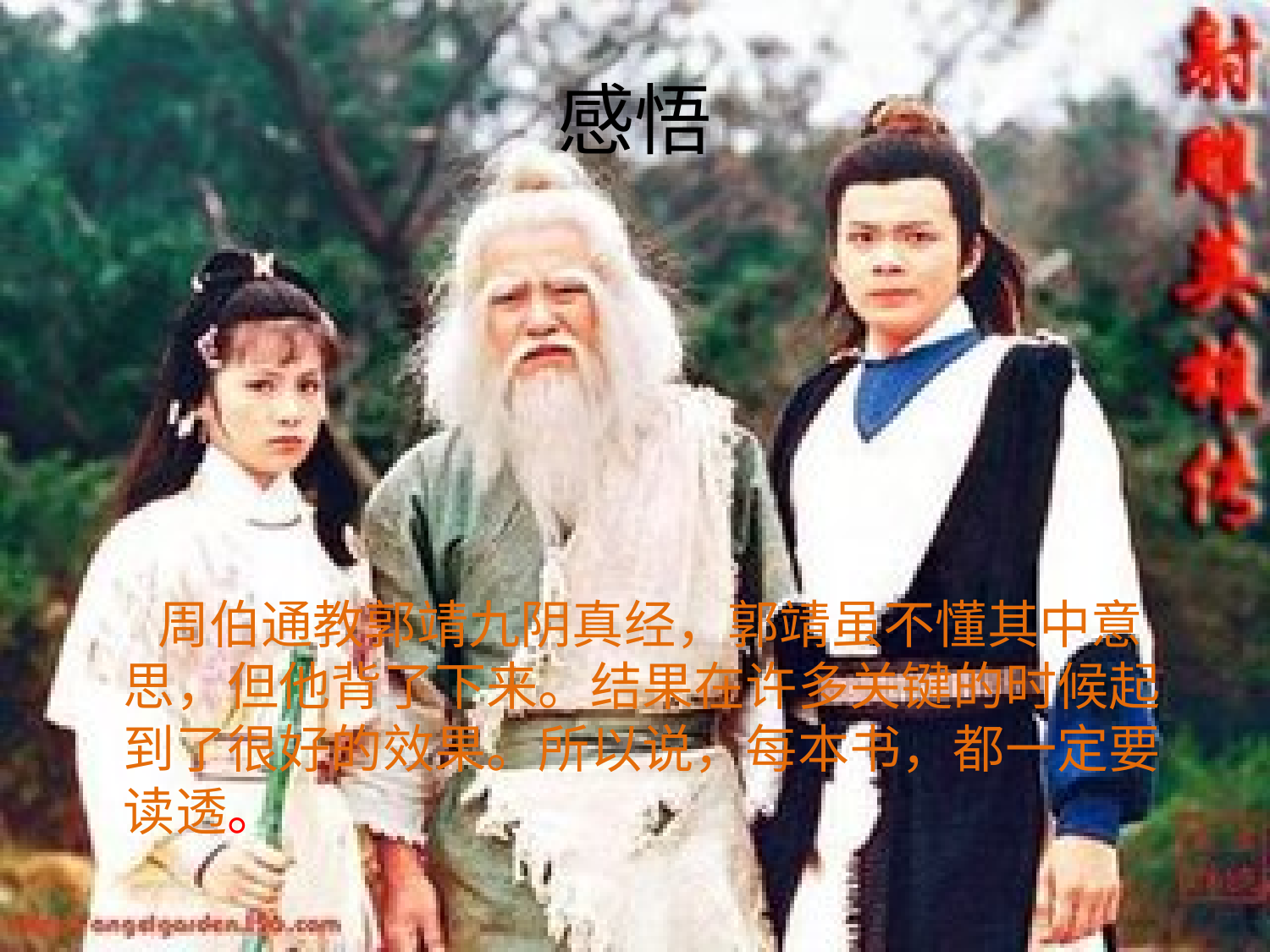

# 感悟

      周伯通教郭靖九阴真经，郭靖虽不懂其中意思，但他背了下来。结果在许多关键的时候起到了很好的效果。所以说，每本书，都一定要读透。